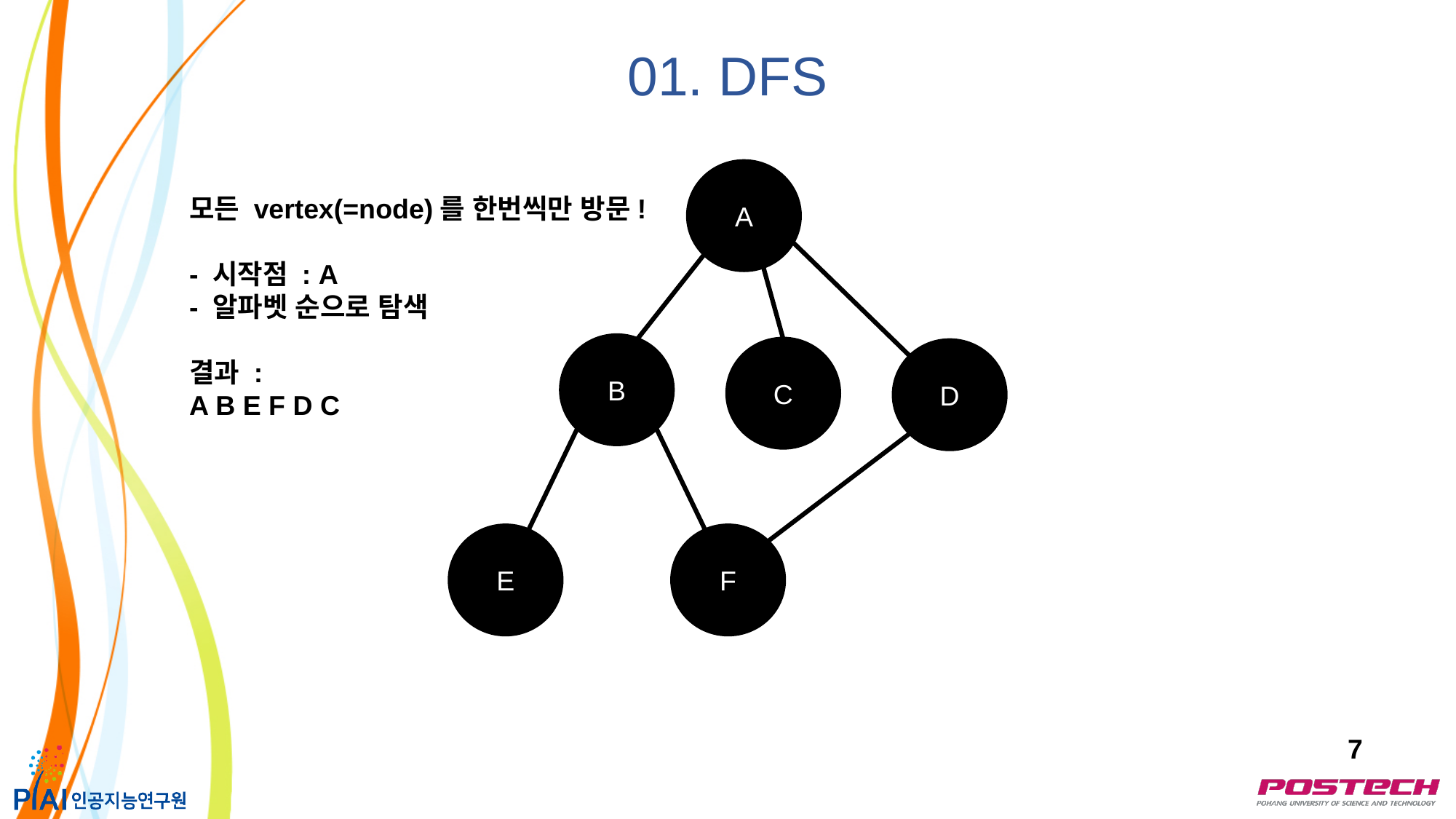

01. DFS
A
B
C
D
E
F
모든 vertex(=node)를 한번씩만 방문!

- 시작점 : A
- 알파벳 순으로 탐색

결과 :
A B E F D C